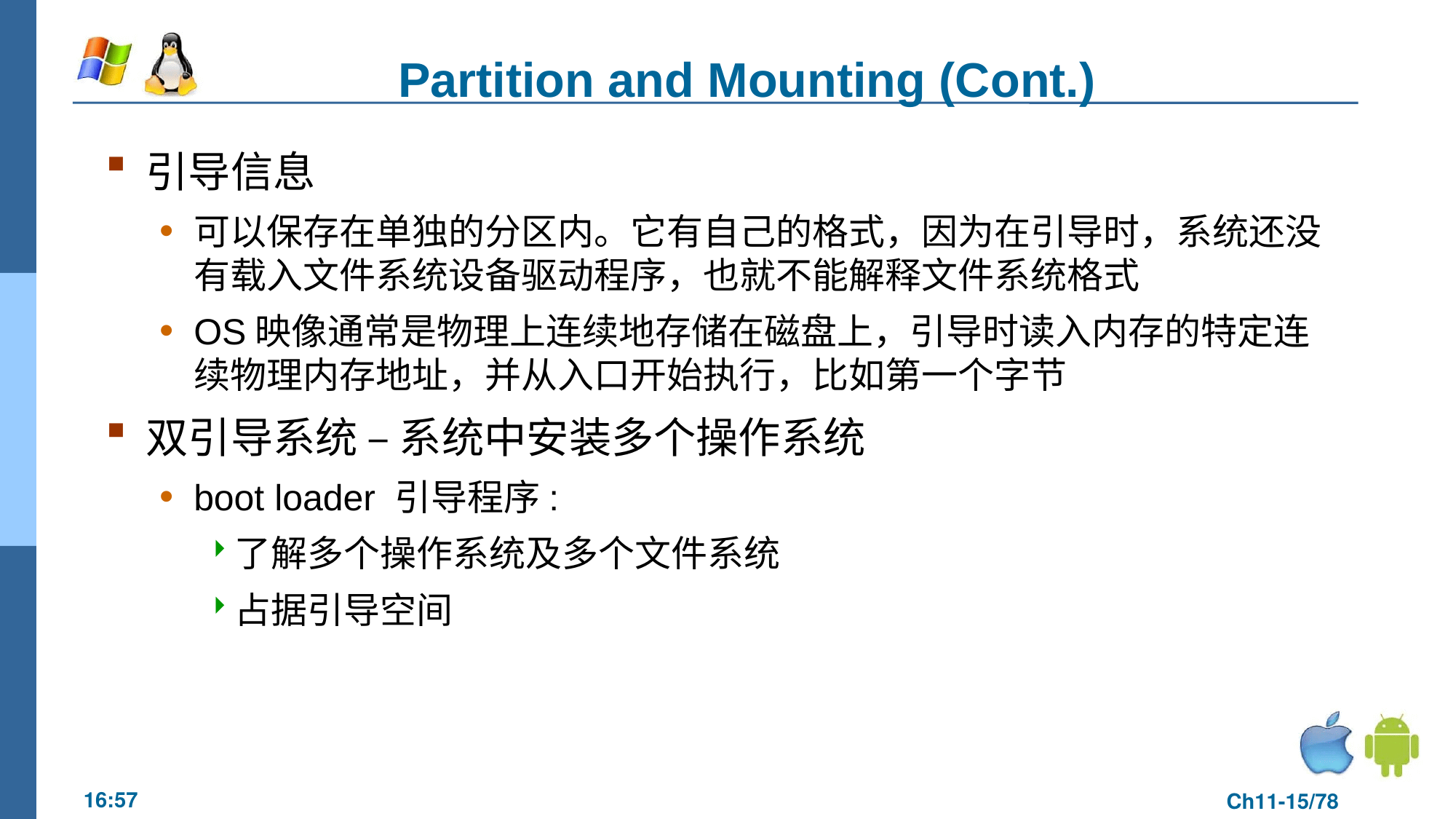

Partition and Mounting (Cont.)
引导信息
可以保存在单独的分区内。它有自己的格式，因为在引导时，系统还没有载入文件系统设备驱动程序，也就不能解释文件系统格式
OS映像通常是物理上连续地存储在磁盘上，引导时读入内存的特定连续物理内存地址，并从入口开始执行，比如第一个字节
双引导系统 – 系统中安装多个操作系统
boot loader 引导程序:
了解多个操作系统及多个文件系统
占据引导空间